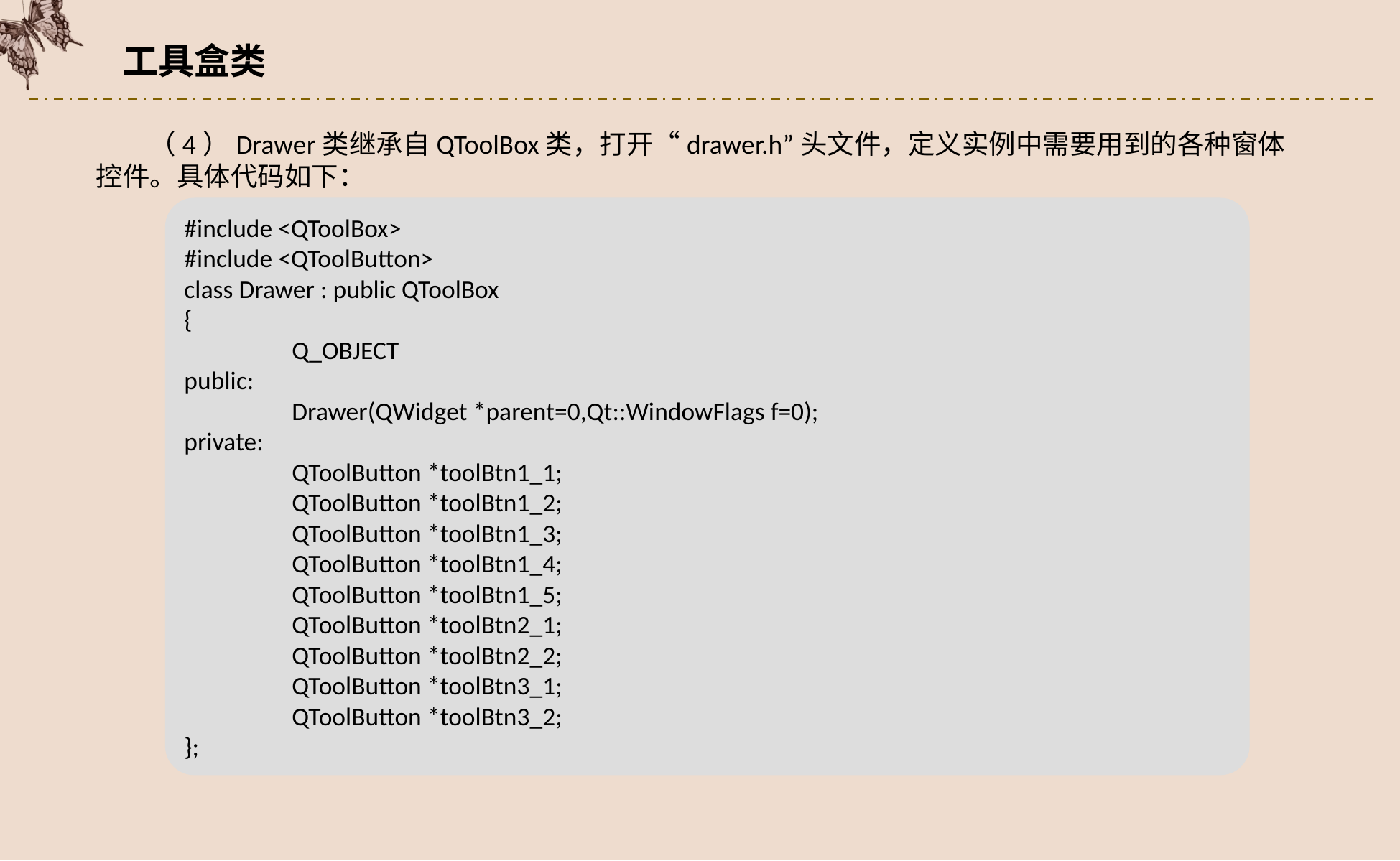

工具盒类
（4）Drawer类继承自QToolBox类，打开“drawer.h”头文件，定义实例中需要用到的各种窗体控件。具体代码如下：
#include <QToolBox>
#include <QToolButton>
class Drawer : public QToolBox
{
	Q_OBJECT
public:
	Drawer(QWidget *parent=0,Qt::WindowFlags f=0);
private:
	QToolButton *toolBtn1_1;
	QToolButton *toolBtn1_2;
	QToolButton *toolBtn1_3;
	QToolButton *toolBtn1_4;
	QToolButton *toolBtn1_5;
	QToolButton *toolBtn2_1;
	QToolButton *toolBtn2_2;
	QToolButton *toolBtn3_1;
	QToolButton *toolBtn3_2;
};